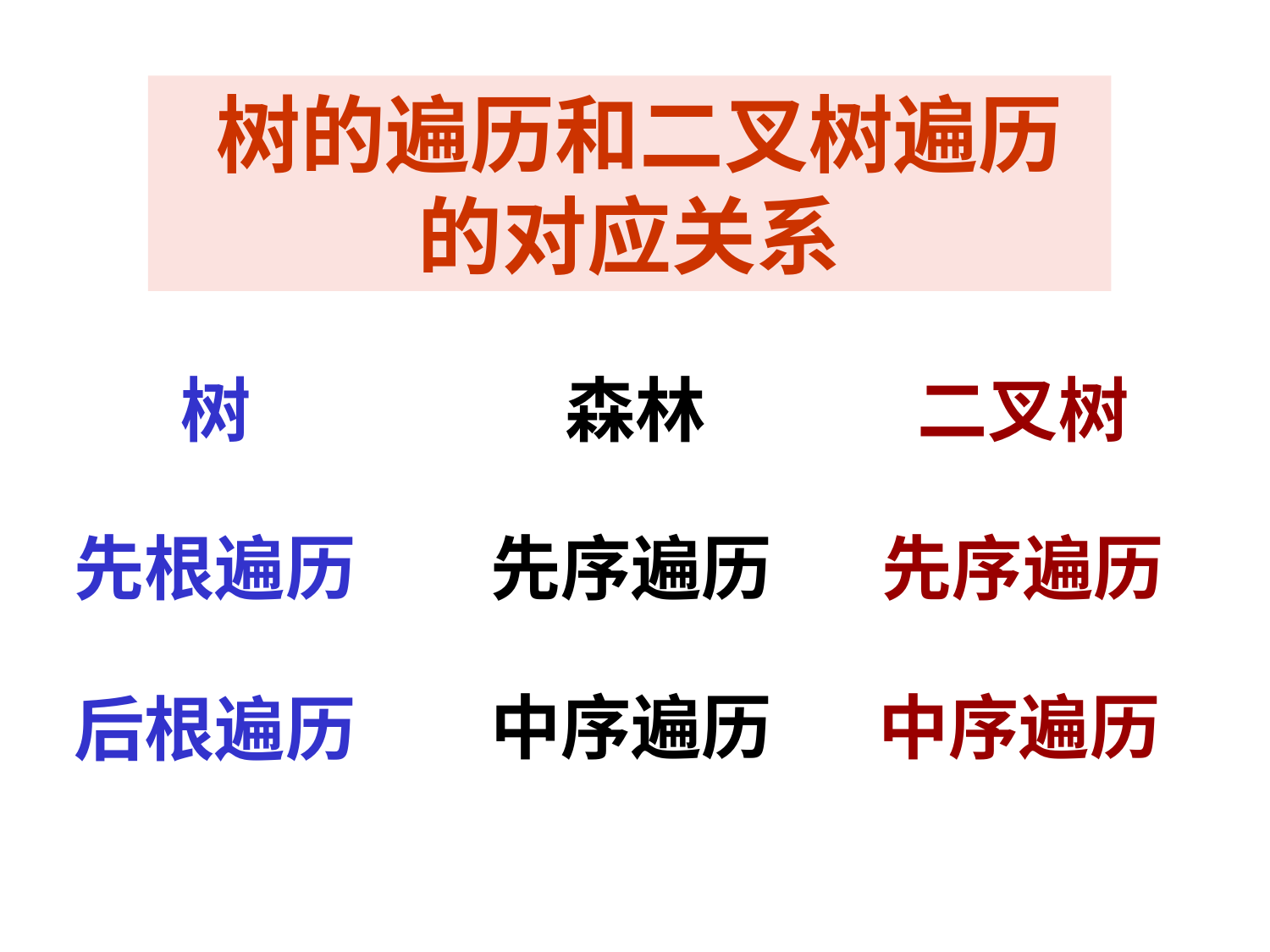

树的遍历和二叉树遍历的对应关系
树
森林
二叉树
先根遍历
先序遍历
先序遍历
中序遍历
中序遍历
后根遍历